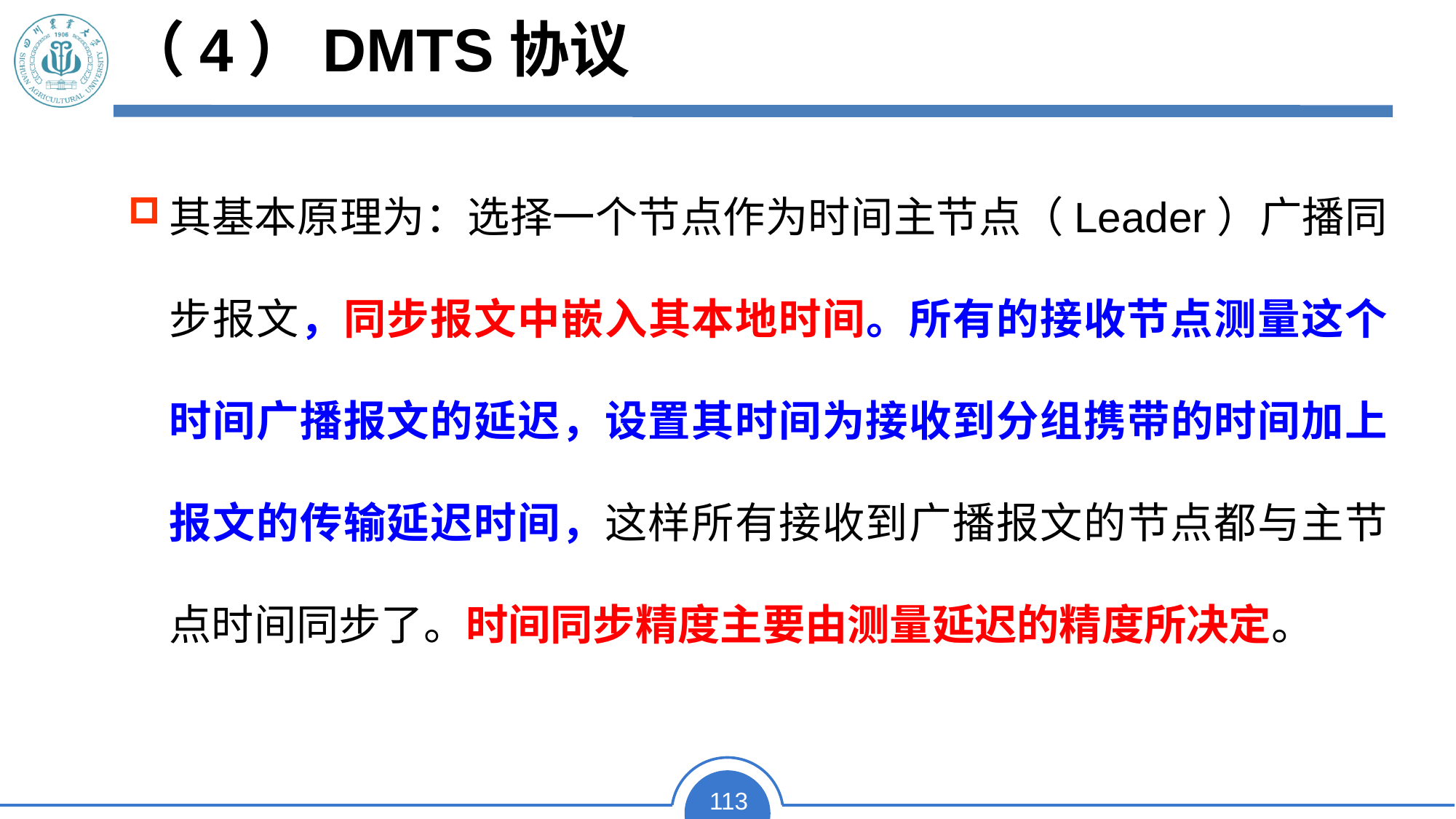

# （4）DMTS协议
其基本原理为：选择一个节点作为时间主节点（Leader）广播同步报文，同步报文中嵌入其本地时间。所有的接收节点测量这个时间广播报文的延迟，设置其时间为接收到分组携带的时间加上报文的传输延迟时间，这样所有接收到广播报文的节点都与主节点时间同步了。时间同步精度主要由测量延迟的精度所决定。